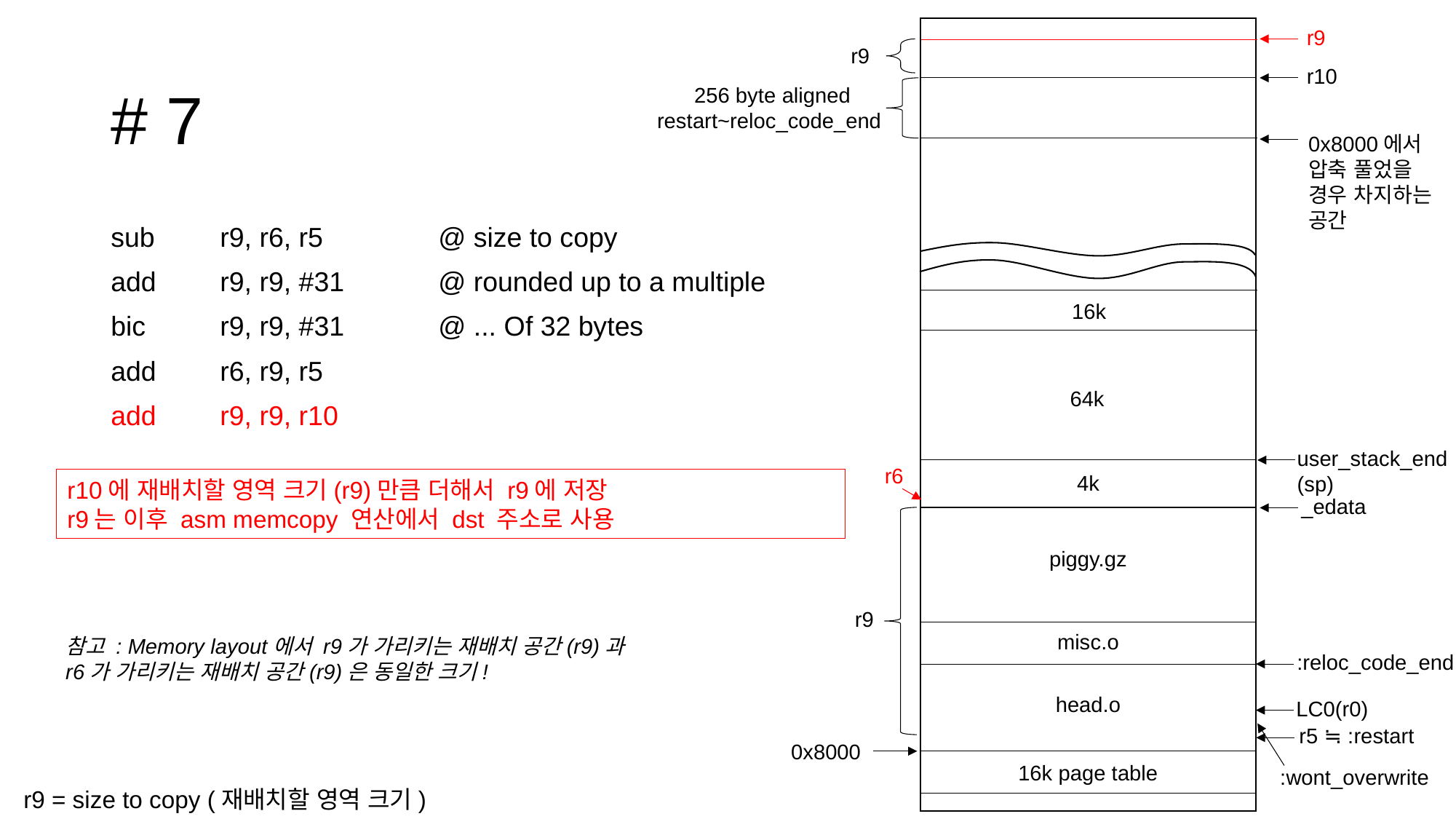

r9
r9

# # 7
r10
256 byte aligned
restart~reloc_code_end

0x8000에서
압축 풀었을
경우 차지하는
공간
sub	r9, r6, r5		@ size to copy
add	r9, r9, #31	@ rounded up to a multiple
bic	r9, r9, #31	@ ... Of 32 bytes
add	r6, r9, r5
add	r9, r9, r10

16k
64k

user_stack_end
(sp)
r6
4k
r10에 재배치할 영역 크기(r9)만큼 더해서 r9에 저장
r9는 이후 asm memcopy 연산에서 dst 주소로 사용
_edata

piggy.gz
r9
misc.o
참고 : Memory layout에서 r9가 가리키는 재배치 공간(r9)과
r6가 가리키는 재배치 공간(r9)은 동일한 크기!
:reloc_code_end
head.o
LC0(r0)
r5 ≒ :restart
0x8000
16k page table
:wont_overwrite
r9 = size to copy (재배치할 영역 크기)